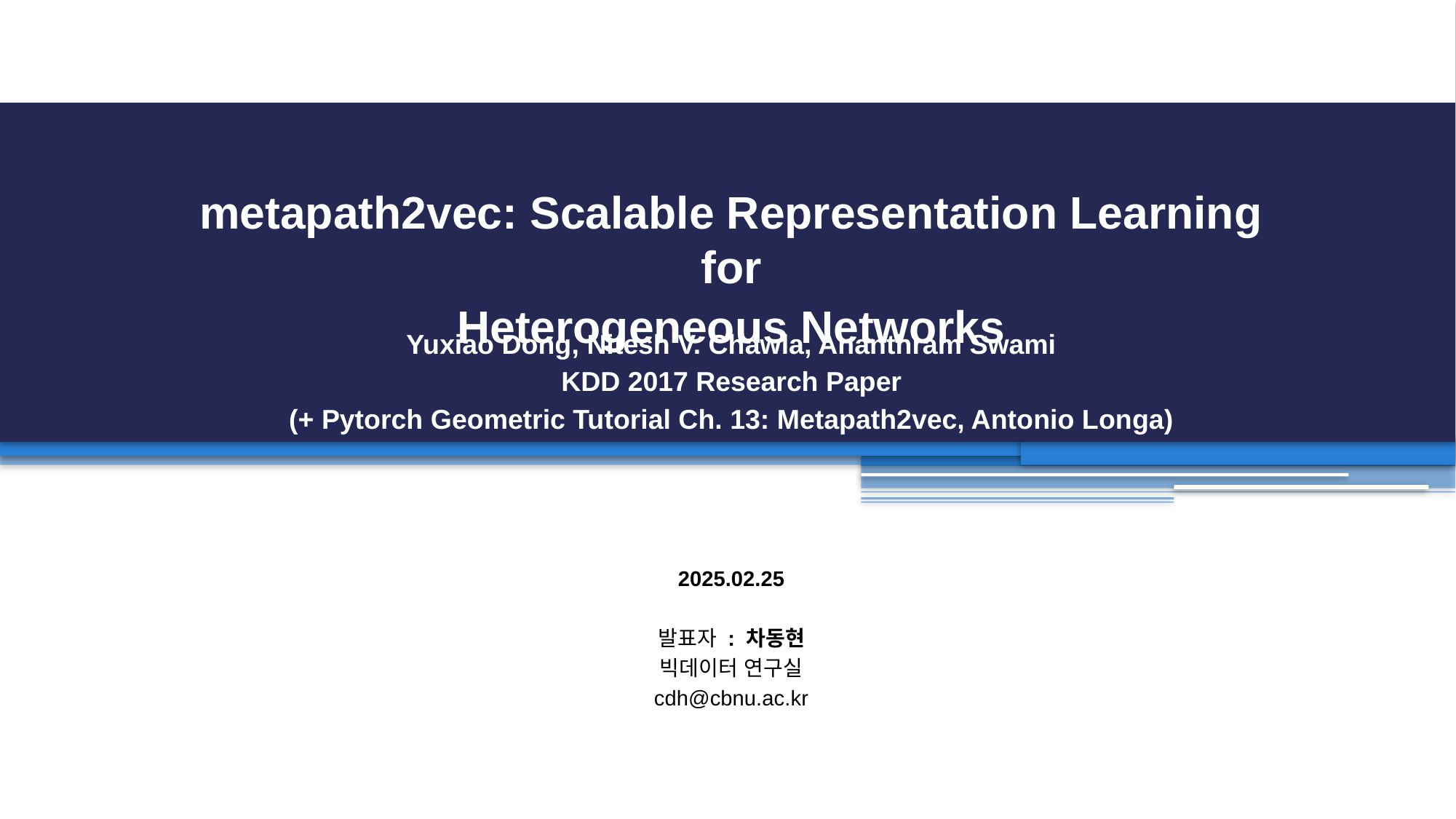

metapath2vec: Scalable Representation Learning for
Heterogeneous Networks

Yuxiao Dong, Nitesh V. Chawla, Ananthram Swami
KDD 2017 Research Paper
(+ Pytorch Geometric Tutorial Ch. 13: Metapath2vec, Antonio Longa)
2025.02.25

발표자 : 차동현
빅데이터 연구실
cdh@cbnu.ac.kr